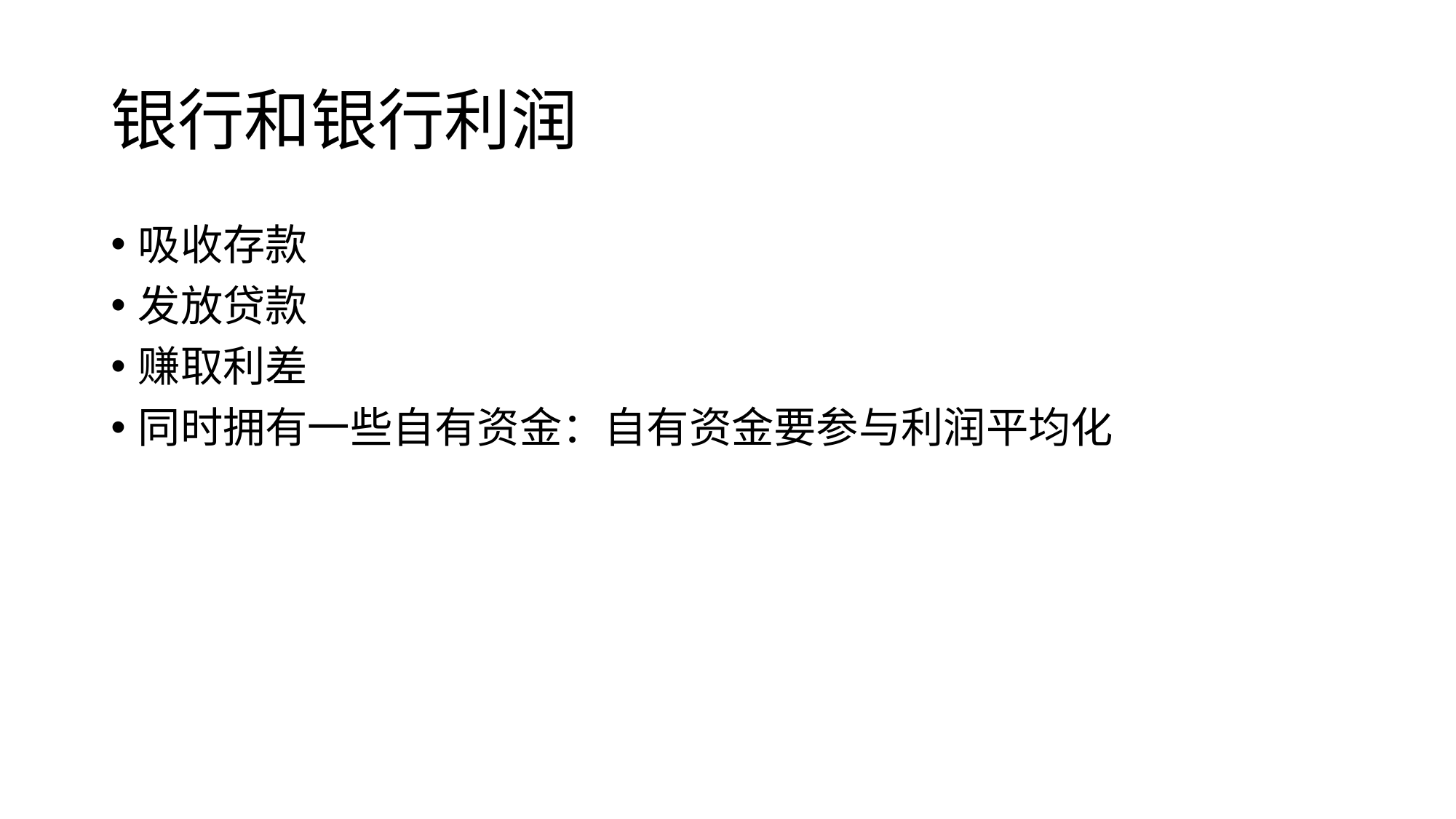

# 银行和银行利润
吸收存款
发放贷款
赚取利差
同时拥有一些自有资金：自有资金要参与利润平均化